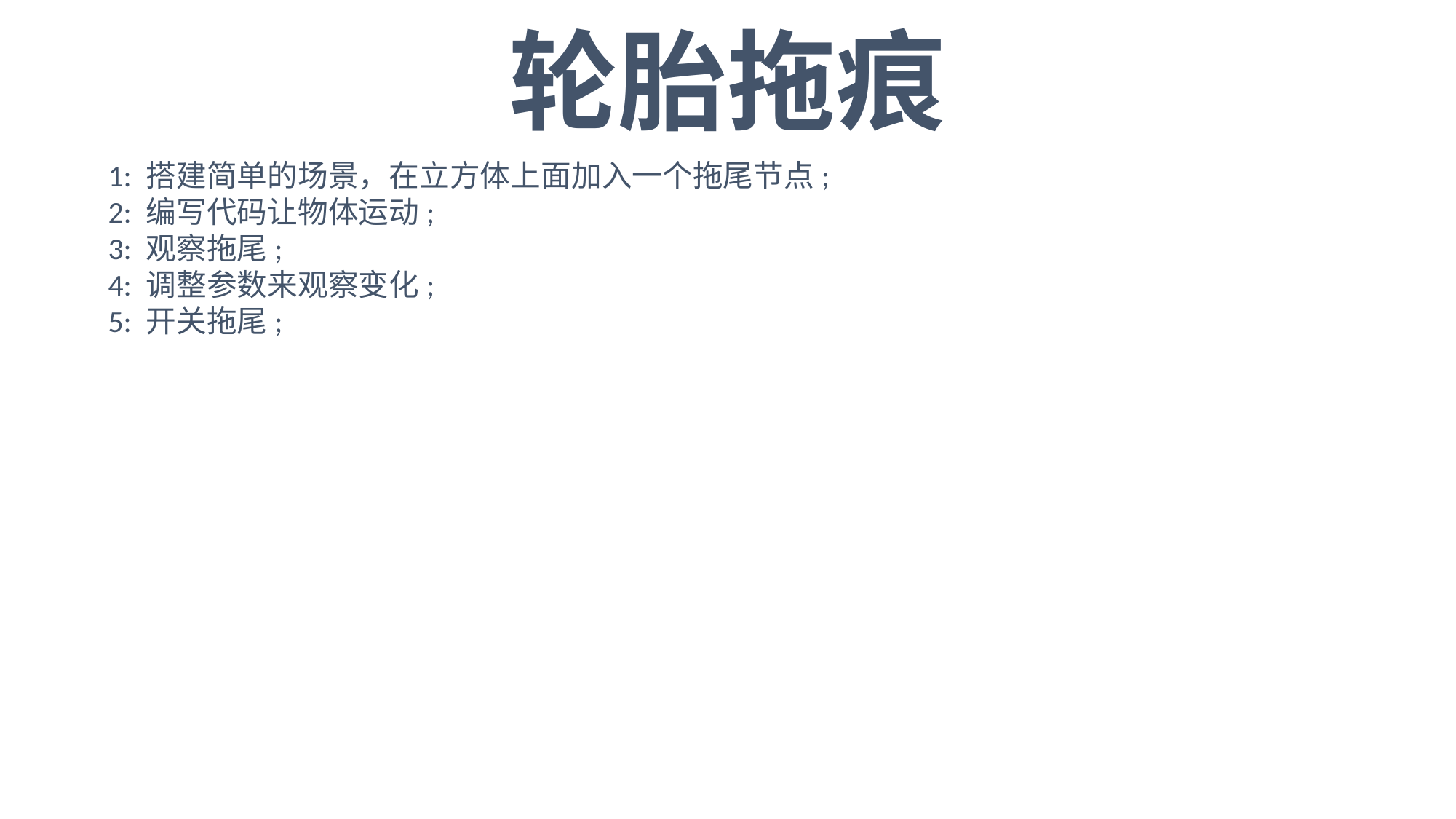

轮胎拖痕
1: 搭建简单的场景，在立方体上面加入一个拖尾节点;
2: 编写代码让物体运动;
3: 观察拖尾;
4: 调整参数来观察变化;
5: 开关拖尾;
3